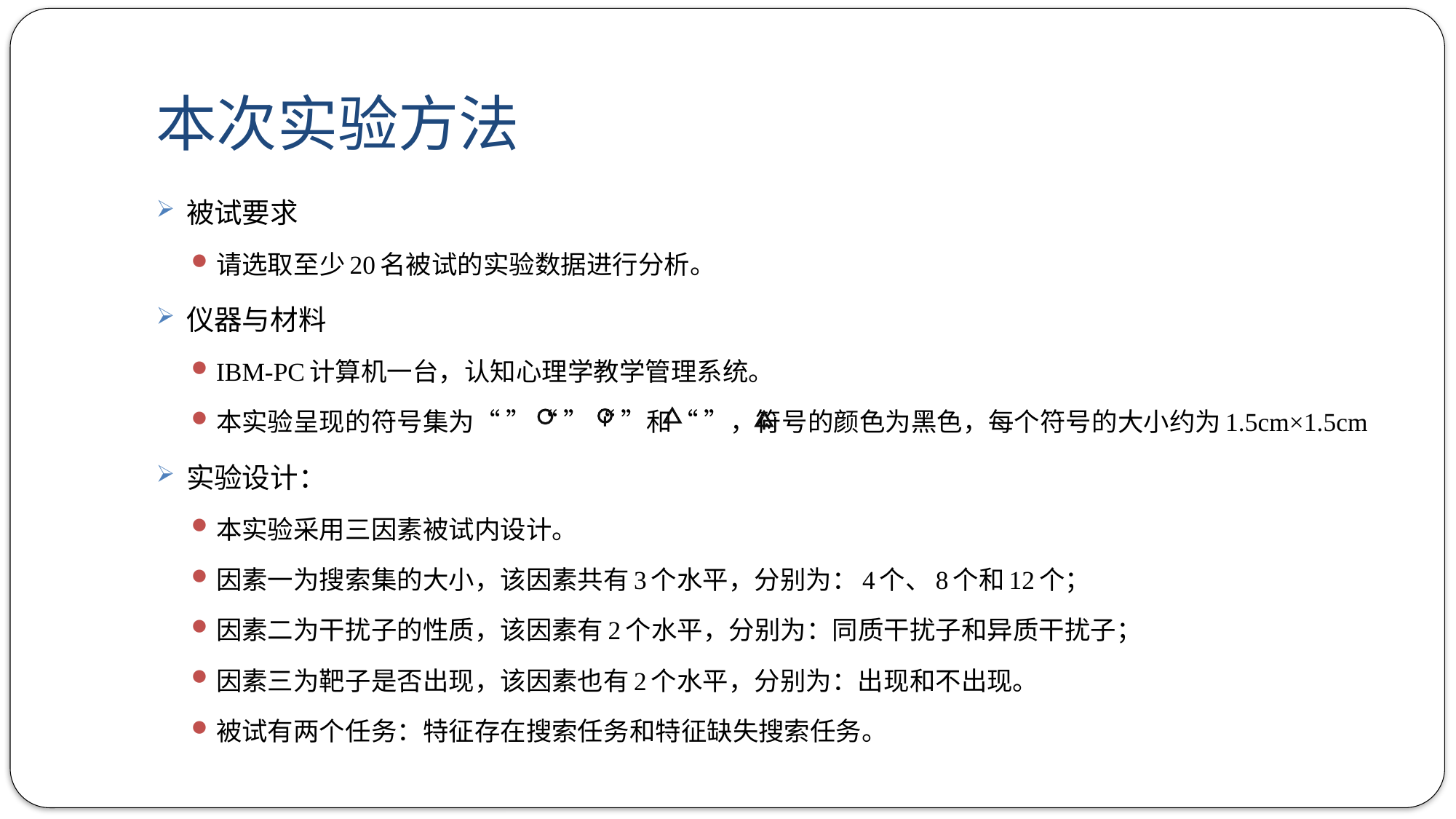

# 本次实验方法
被试要求
请选取至少20名被试的实验数据进行分析。
仪器与材料
IBM-PC计算机一台，认知心理学教学管理系统。
本实验呈现的符号集为“ ”“ ”“ ”和“ ”，符号的颜色为黑色，每个符号的大小约为1.5cm×1.5cm
实验设计：
本实验采用三因素被试内设计。
因素一为搜索集的大小，该因素共有3个水平，分别为：4个、8个和12个；
因素二为干扰子的性质，该因素有2个水平，分别为：同质干扰子和异质干扰子；
因素三为靶子是否出现，该因素也有2个水平，分别为：出现和不出现。
被试有两个任务：特征存在搜索任务和特征缺失搜索任务。